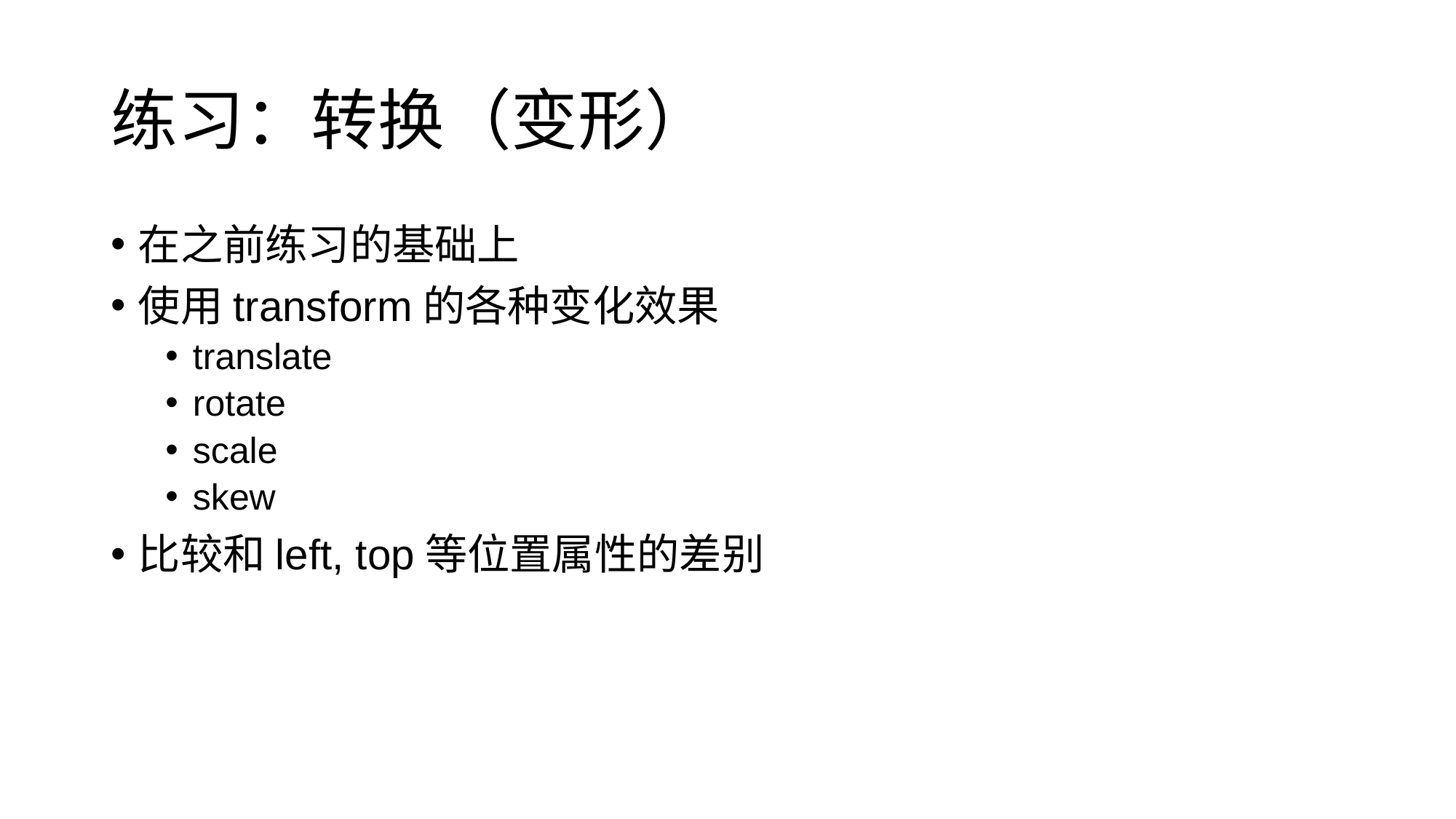

# 练习：转换（变形）
在之前练习的基础上
使用transform的各种变化效果
translate
rotate
scale
skew
比较和left, top等位置属性的差别